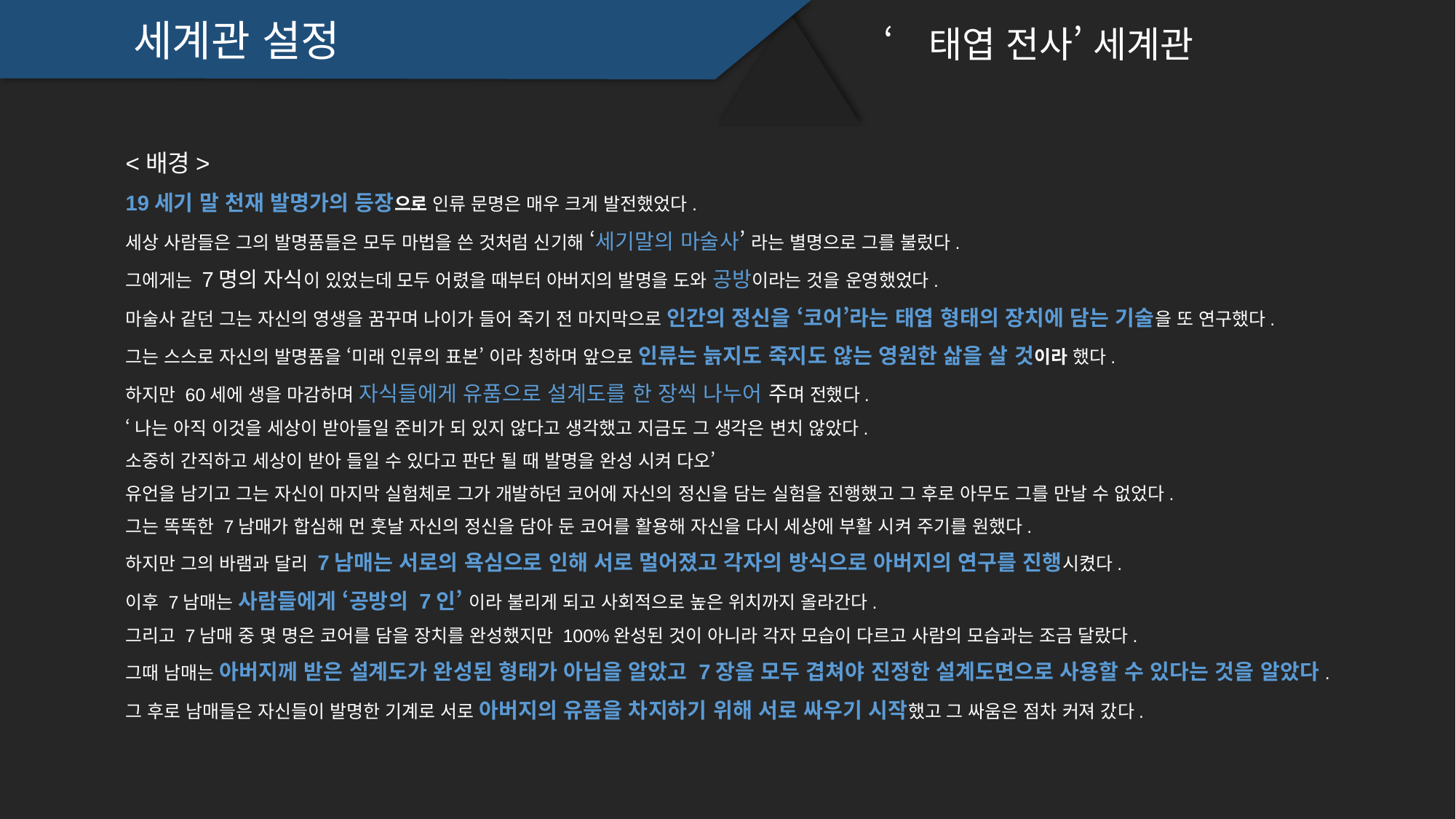

태엽이라는 단어를 제외하고는 전반적으로 중세 판타지적인 요소들이 더 많다.
코믹적 요소가 여기에서 어떻게 표현 될 것인가? 그리고 이 세계관 설명이 코믹적 분위기가 있나?
이 내용에서 플레이어가 누구인가? 플레이어를 통해서 어떤 것들을 하게 되는지? 알 수 없음.
육성형 캐릭터 이라고 한다면 유저는 어떻게 강해지는 것인가?

세계관 설정
‘태엽 전사’ 세계관
<배경>
19세기 말 천재 발명가의 등장으로 인류 문명은 매우 크게 발전했었다.
세상 사람들은 그의 발명품들은 모두 마법을 쓴 것처럼 신기해 ‘세기말의 마술사’ 라는 별명으로 그를 불렀다.
그에게는 7명의 자식이 있었는데 모두 어렸을 때부터 아버지의 발명을 도와 공방이라는 것을 운영했었다.
마술사 같던 그는 자신의 영생을 꿈꾸며 나이가 들어 죽기 전 마지막으로 인간의 정신을 ‘코어’라는 태엽 형태의 장치에 담는 기술을 또 연구했다.
그는 스스로 자신의 발명품을 ‘미래 인류의 표본’ 이라 칭하며 앞으로 인류는 늙지도 죽지도 않는 영원한 삶을 살 것이라 했다.
하지만 60세에 생을 마감하며 자식들에게 유품으로 설계도를 한 장씩 나누어 주며 전했다.
‘나는 아직 이것을 세상이 받아들일 준비가 되 있지 않다고 생각했고 지금도 그 생각은 변치 않았다.
소중히 간직하고 세상이 받아 들일 수 있다고 판단 될 때 발명을 완성 시켜 다오’
유언을 남기고 그는 자신이 마지막 실험체로 그가 개발하던 코어에 자신의 정신을 담는 실험을 진행했고 그 후로 아무도 그를 만날 수 없었다.
그는 똑똑한 7남매가 합심해 먼 훗날 자신의 정신을 담아 둔 코어를 활용해 자신을 다시 세상에 부활 시켜 주기를 원했다.
하지만 그의 바램과 달리 7남매는 서로의 욕심으로 인해 서로 멀어졌고 각자의 방식으로 아버지의 연구를 진행시켰다.
이후 7남매는 사람들에게 ‘공방의 7인’ 이라 불리게 되고 사회적으로 높은 위치까지 올라간다.
그리고 7남매 중 몇 명은 코어를 담을 장치를 완성했지만 100%완성된 것이 아니라 각자 모습이 다르고 사람의 모습과는 조금 달랐다.
그때 남매는 아버지께 받은 설계도가 완성된 형태가 아님을 알았고 7장을 모두 겹쳐야 진정한 설계도면으로 사용할 수 있다는 것을 알았다.
그 후로 남매들은 자신들이 발명한 기계로 서로 아버지의 유품을 차지하기 위해 서로 싸우기 시작했고 그 싸움은 점차 커져 갔다.